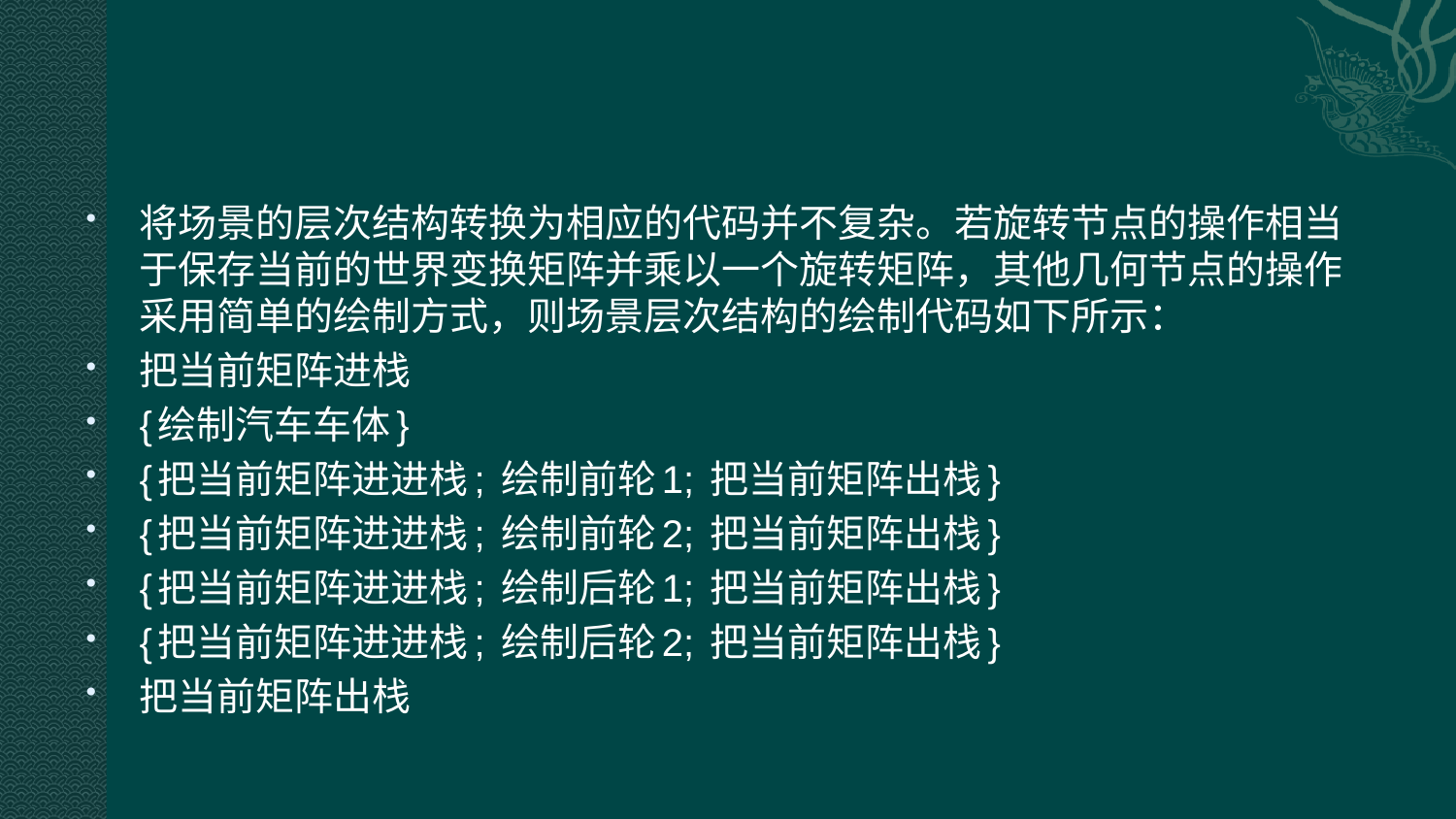

#
将场景的层次结构转换为相应的代码并不复杂。若旋转节点的操作相当于保存当前的世界变换矩阵并乘以一个旋转矩阵，其他几何节点的操作采用简单的绘制方式，则场景层次结构的绘制代码如下所示：
把当前矩阵进栈
{绘制汽车车体}
{把当前矩阵进进栈; 绘制前轮1; 把当前矩阵出栈}
{把当前矩阵进进栈; 绘制前轮2; 把当前矩阵出栈}
{把当前矩阵进进栈; 绘制后轮1; 把当前矩阵出栈}
{把当前矩阵进进栈; 绘制后轮2; 把当前矩阵出栈}
把当前矩阵出栈